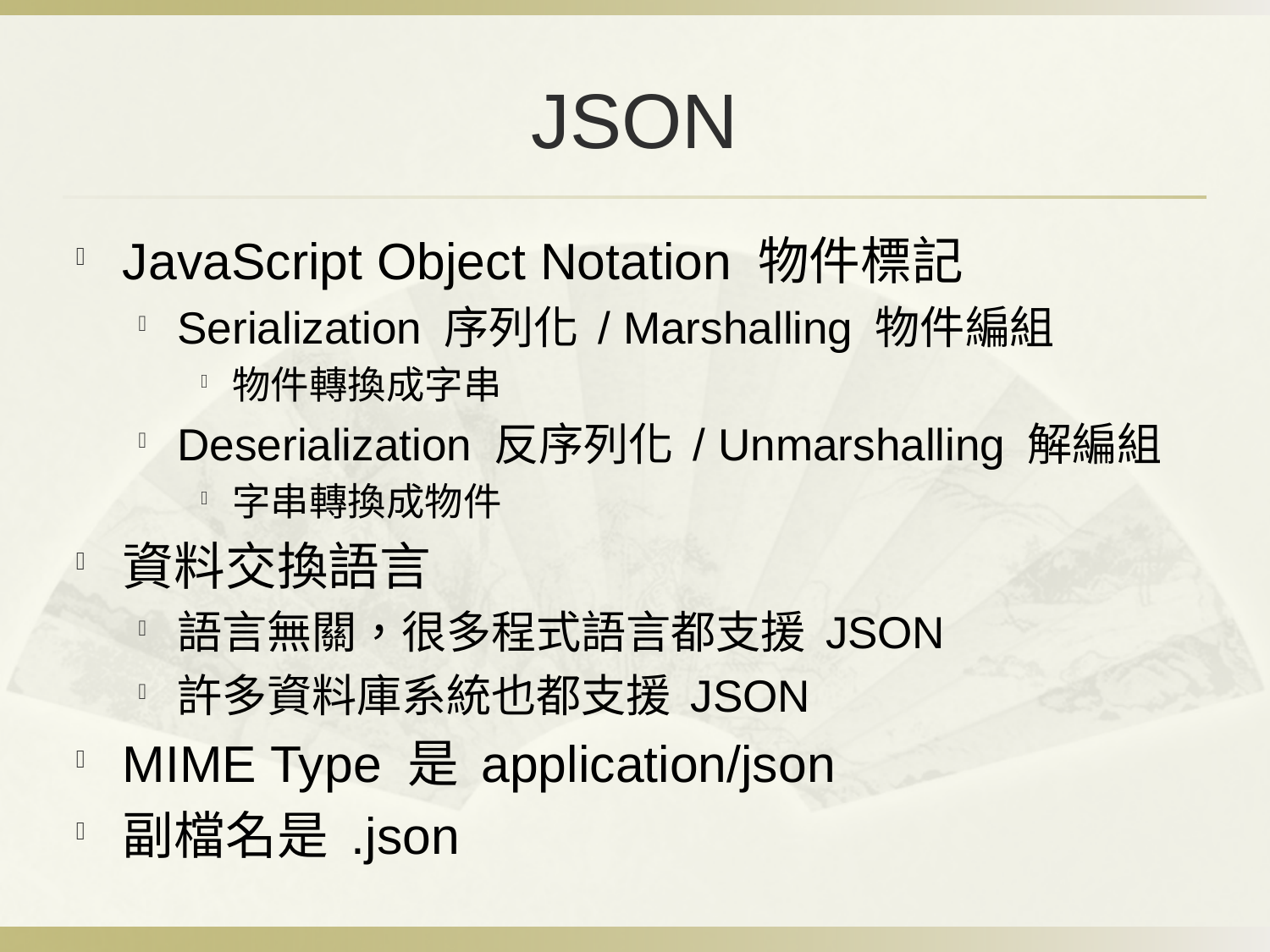

# JSON
JavaScript Object Notation 物件標記
Serialization 序列化 / Marshalling 物件編組
物件轉換成字串
Deserialization 反序列化 / Unmarshalling 解編組
字串轉換成物件
資料交換語言
語言無關，很多程式語言都支援 JSON
許多資料庫系統也都支援 JSON
MIME Type 是 application/json
副檔名是 .json